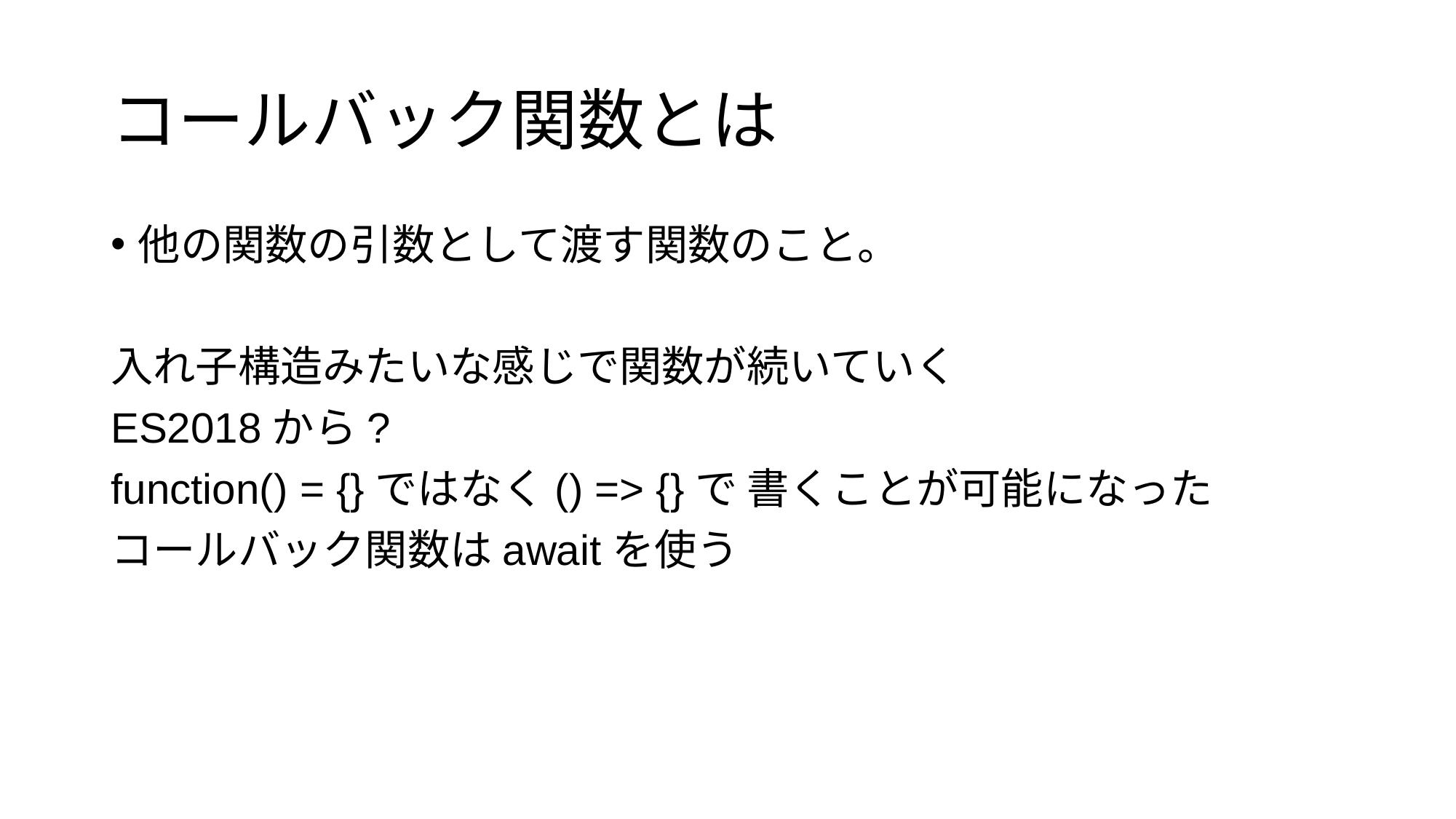

# コールバック関数とは
他の関数の引数として渡す関数のこと。

入れ子構造みたいな感じで関数が続いていく
ES2018から?
function() = {}ではなく() => {}で 書くことが可能になった
コールバック関数はawaitを使う